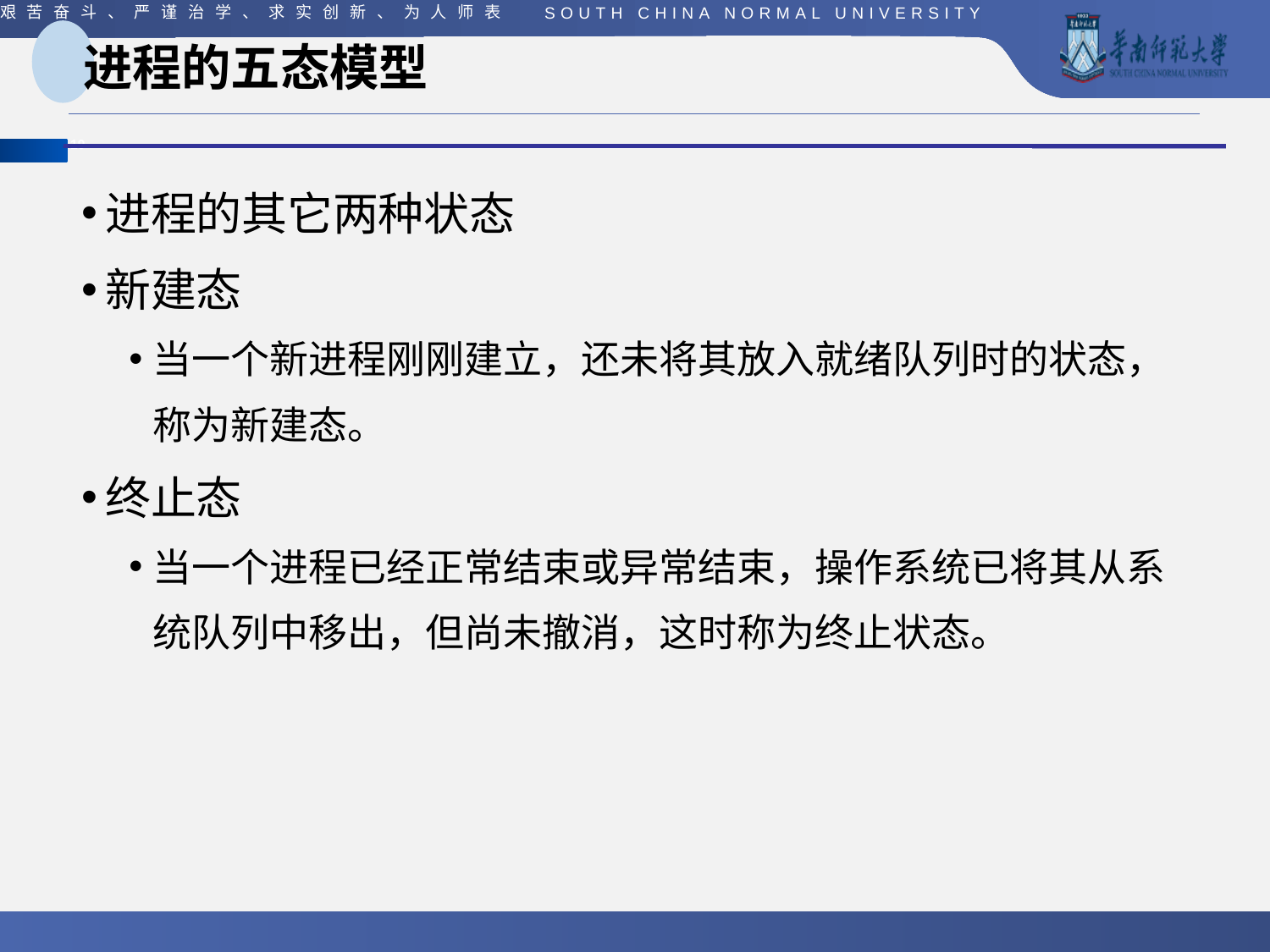

# 进程的五态模型
进程的其它两种状态
新建态
当一个新进程刚刚建立，还未将其放入就绪队列时的状态，称为新建态。
终止态
当一个进程已经正常结束或异常结束，操作系统已将其从系统队列中移出，但尚未撤消，这时称为终止状态。

19